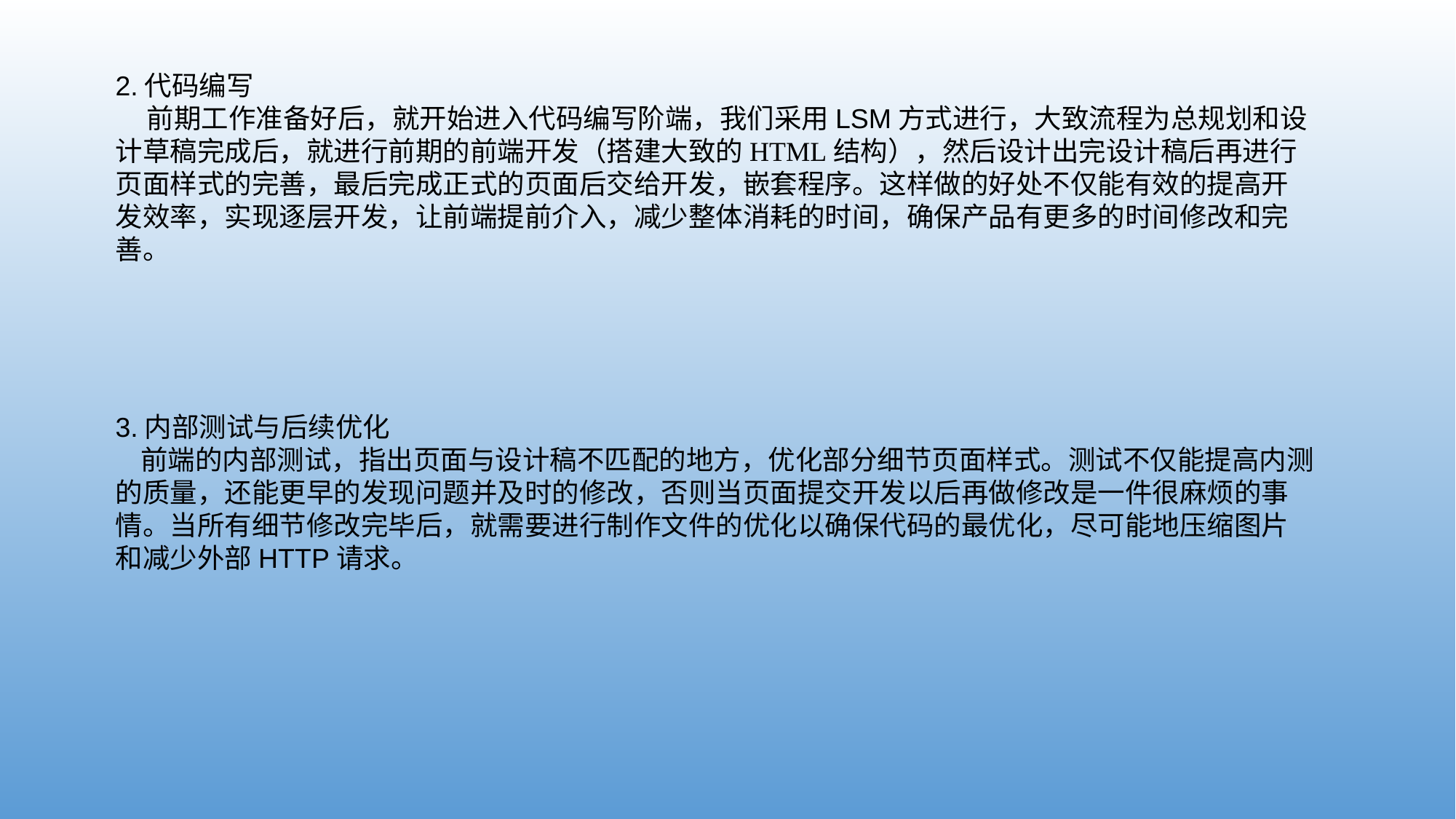

2.代码编写    前期工作准备好后，就开始进入代码编写阶端，我们采用LSM方式进行，大致流程为总规划和设计草稿完成后，就进行前期的前端开发（搭建大致的HTML结构），然后设计出完设计稿后再进行页面样式的完善，最后完成正式的页面后交给开发，嵌套程序。这样做的好处不仅能有效的提高开发效率，实现逐层开发，让前端提前介入，减少整体消耗的时间，确保产品有更多的时间修改和完善。
3.内部测试与后续优化   前端的内部测试，指出页面与设计稿不匹配的地方，优化部分细节页面样式。测试不仅能提高内测的质量，还能更早的发现问题并及时的修改，否则当页面提交开发以后再做修改是一件很麻烦的事情。当所有细节修改完毕后，就需要进行制作文件的优化以确保代码的最优化，尽可能地压缩图片和减少外部HTTP请求。